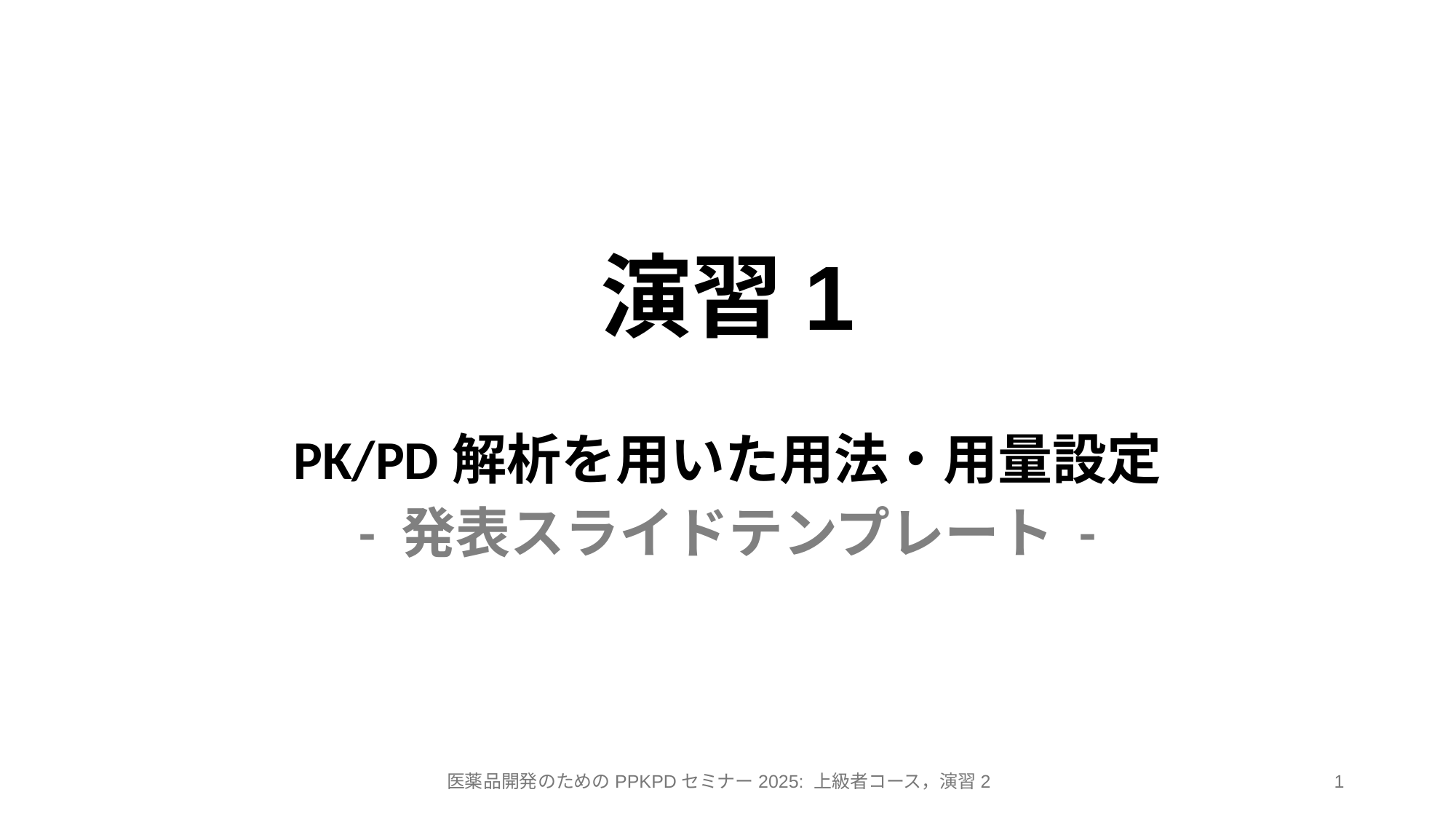

# 演習1
PK/PD解析を用いた用法・用量設定
- 発表スライドテンプレート -
医薬品開発のためのPPKPDセミナー2025: 上級者コース，演習2
1